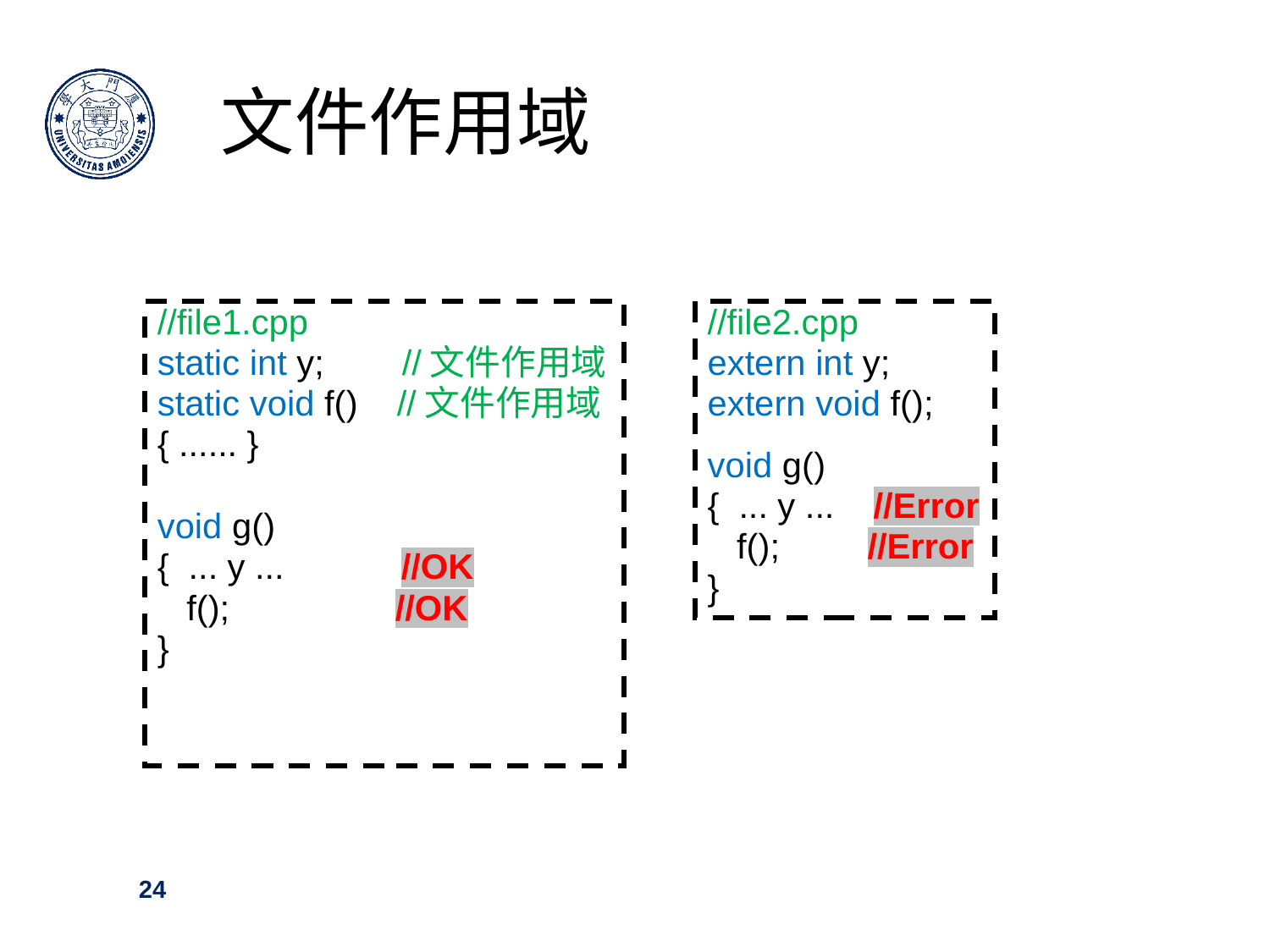

文件作用域
//file1.cpp
static int y;        //文件作用域
static void f()    //文件作用域
{ ...... }

void g()
{  ... y ...            //OK
   f();                 //OK
}

//file2.cpp
extern int y;
extern void f();

void g()
{  ... y ...    //Error
   f();         //Error
}
24